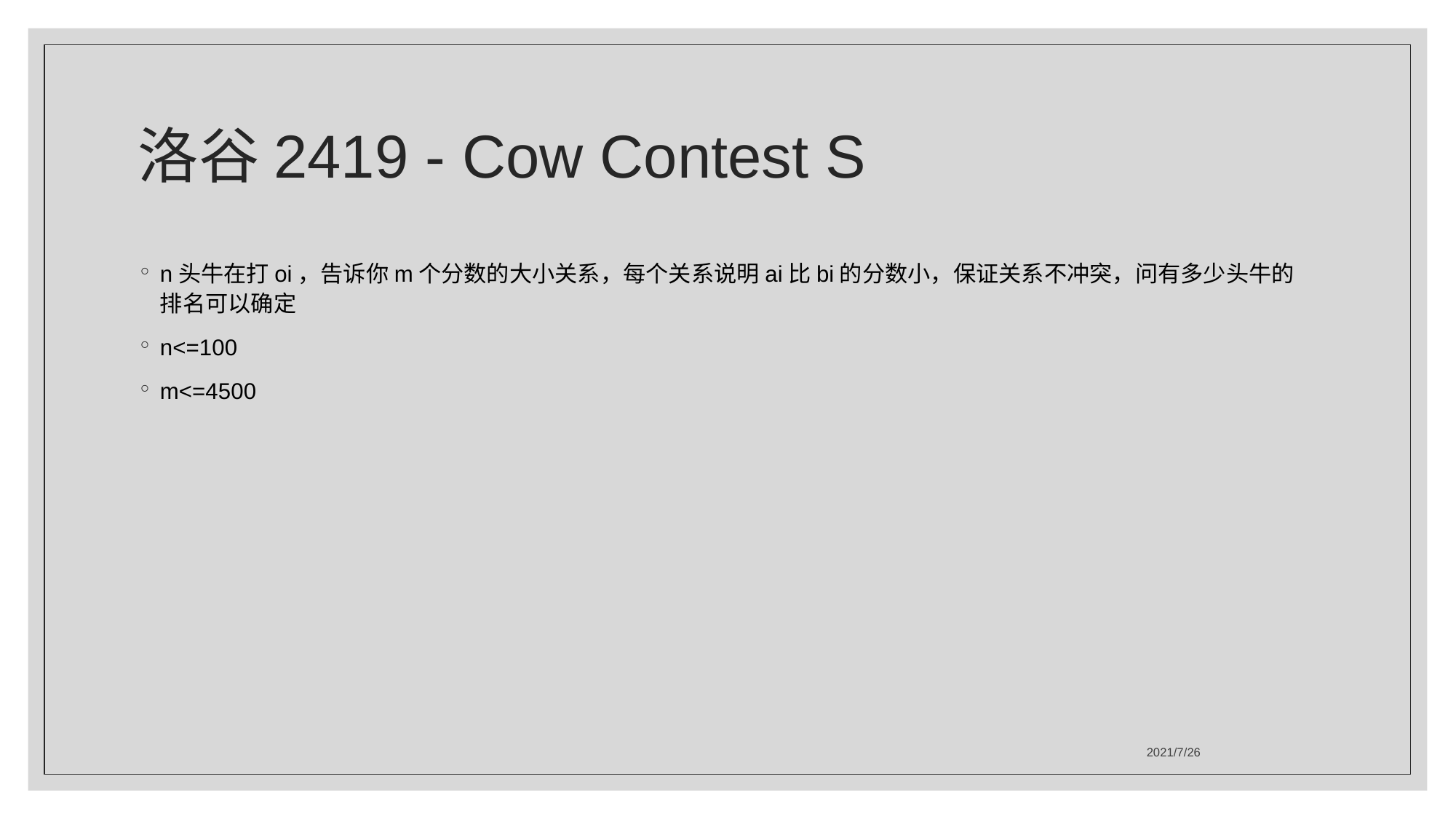

# 洛谷2419 - Cow Contest S
n头牛在打oi，告诉你m个分数的大小关系，每个关系说明ai比bi的分数小，保证关系不冲突，问有多少头牛的排名可以确定
n<=100
m<=4500
2021/7/26